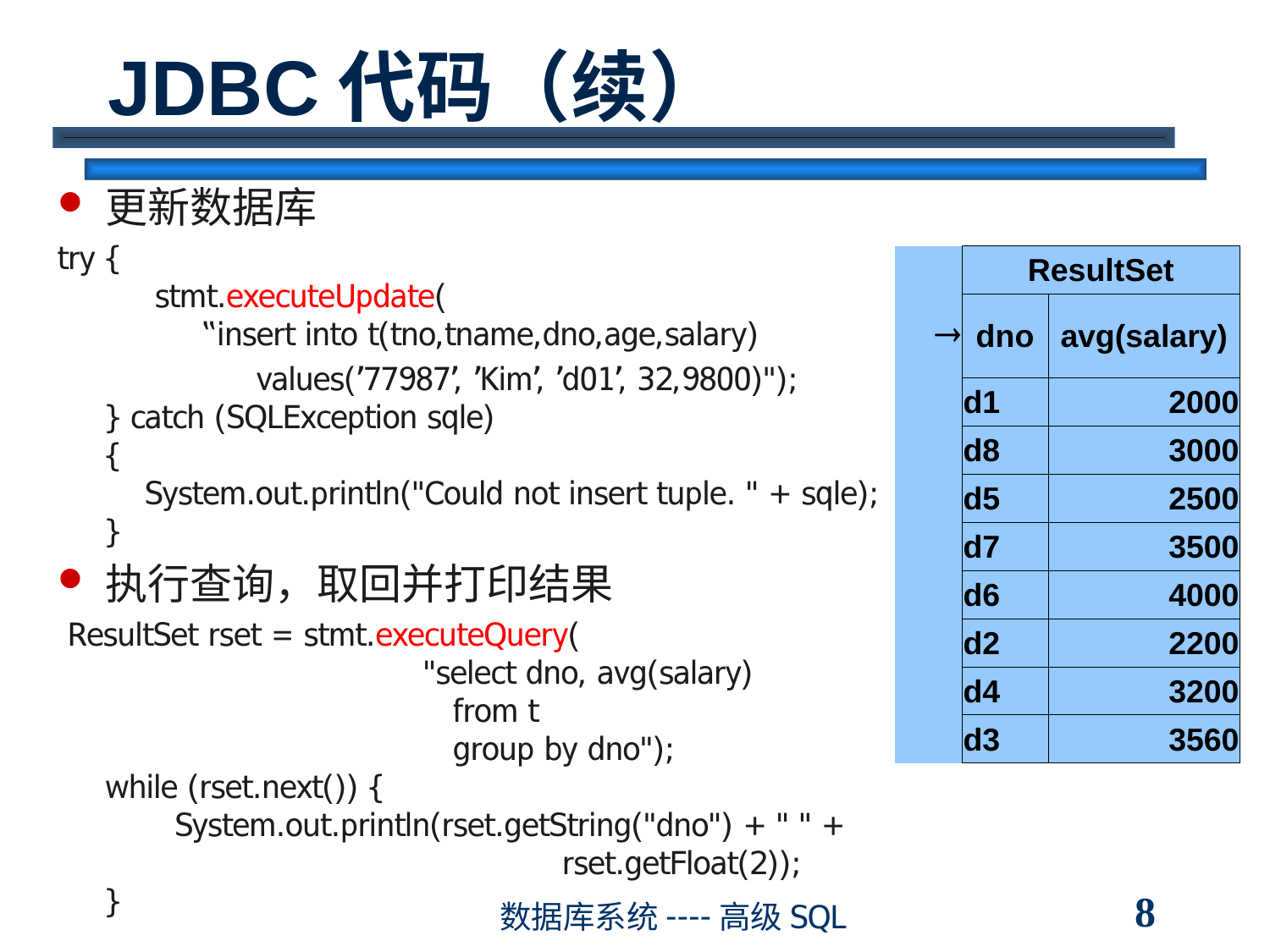

# JDBC代码（续）
更新数据库
try {
     stmt.executeUpdate(
          “insert into t(tno,tname,dno,age,salary)
                    values(’77987’, ’Kim’, ’d01’, 32,9800)");
} catch (SQLException sqle)
{
    System.out.println("Could not insert tuple. " + sqle);
}
执行查询，取回并打印结果
 ResultSet rset = stmt.executeQuery(
                                "select dno, avg(salary)
                                   from t
                                   group by dno");
while (rset.next()) {
       System.out.println(rset.getString("dno") + " " +
                                              rset.getFloat(2));
}
|  | ResultSet |  |
| --- | --- | --- |
| → | dno | avg(salary) |
|  | d1 | 2000 |
|  | d8 | 3000 |
|  | d5 | 2500 |
|  | d7 | 3500 |
|  | d6 | 4000 |
|  | d2 | 2200 |
|  | d4 | 3200 |
|  | d3 | 3560 |
8
数据库系统----高级SQL